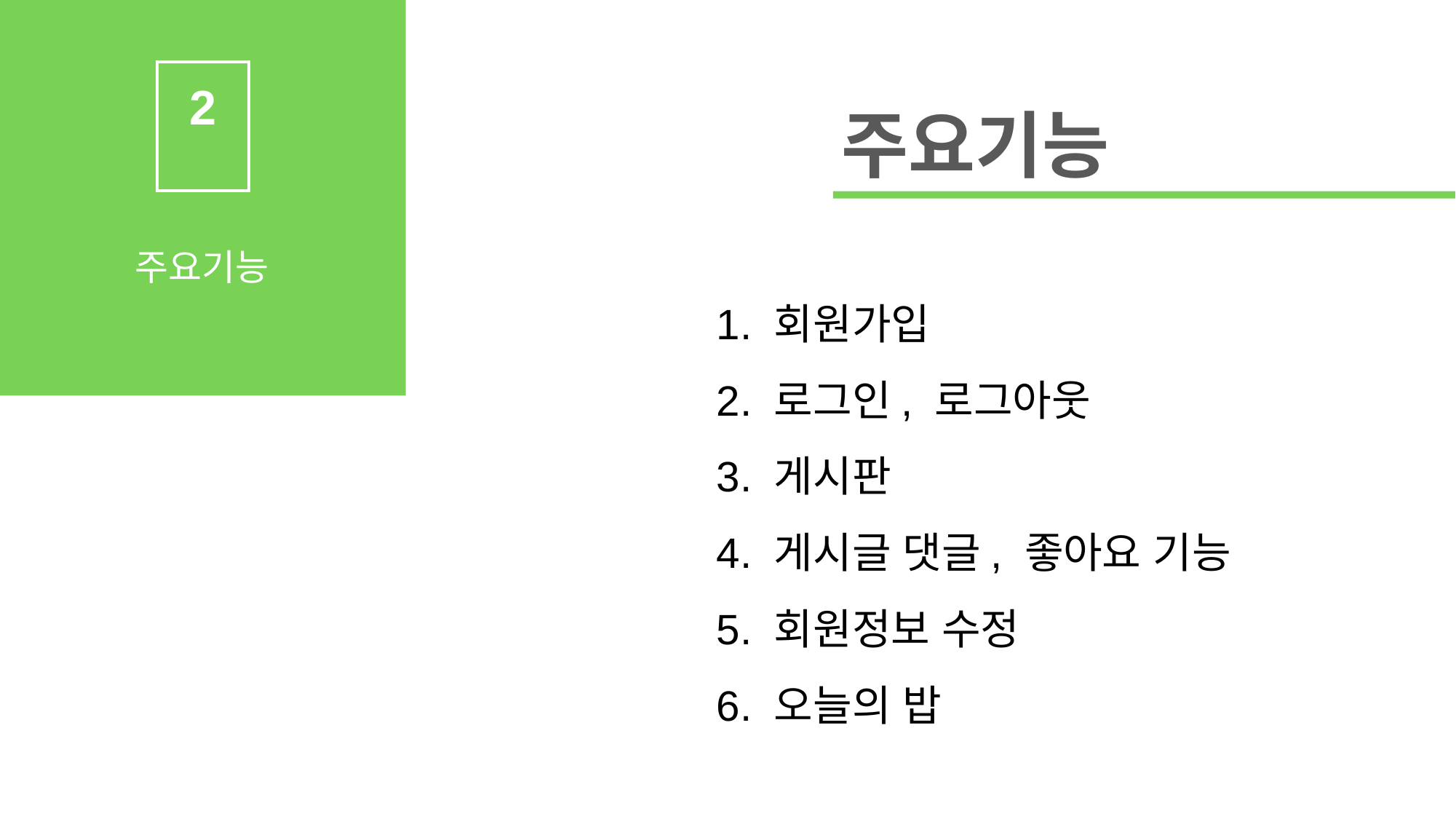

2
주요기능

주요기능
1. 회원가입
2. 로그인, 로그아웃
3. 게시판
4. 게시글 댓글, 좋아요 기능
5. 회원정보 수정
6. 오늘의 밥